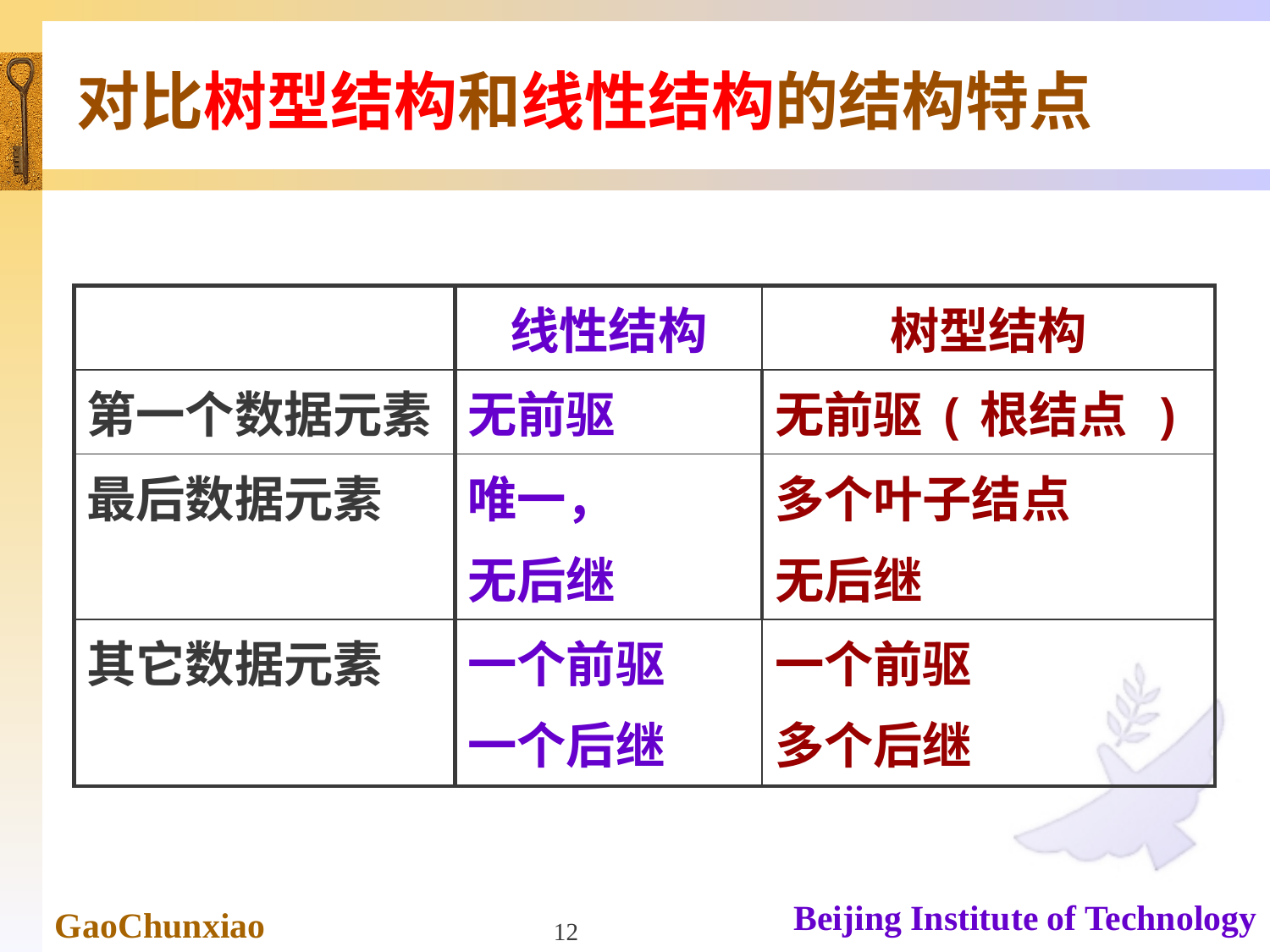

# 对比树型结构和线性结构的结构特点
|  | 线性结构 | 树型结构 |
| --- | --- | --- |
| 第一个数据元素 | 无前驱 | 无前驱(根结点 ) |
| 最后数据元素 | 唯一， 无后继 | 多个叶子结点 无后继 |
| 其它数据元素 | 一个前驱 一个后继 | 一个前驱 多个后继 |
12